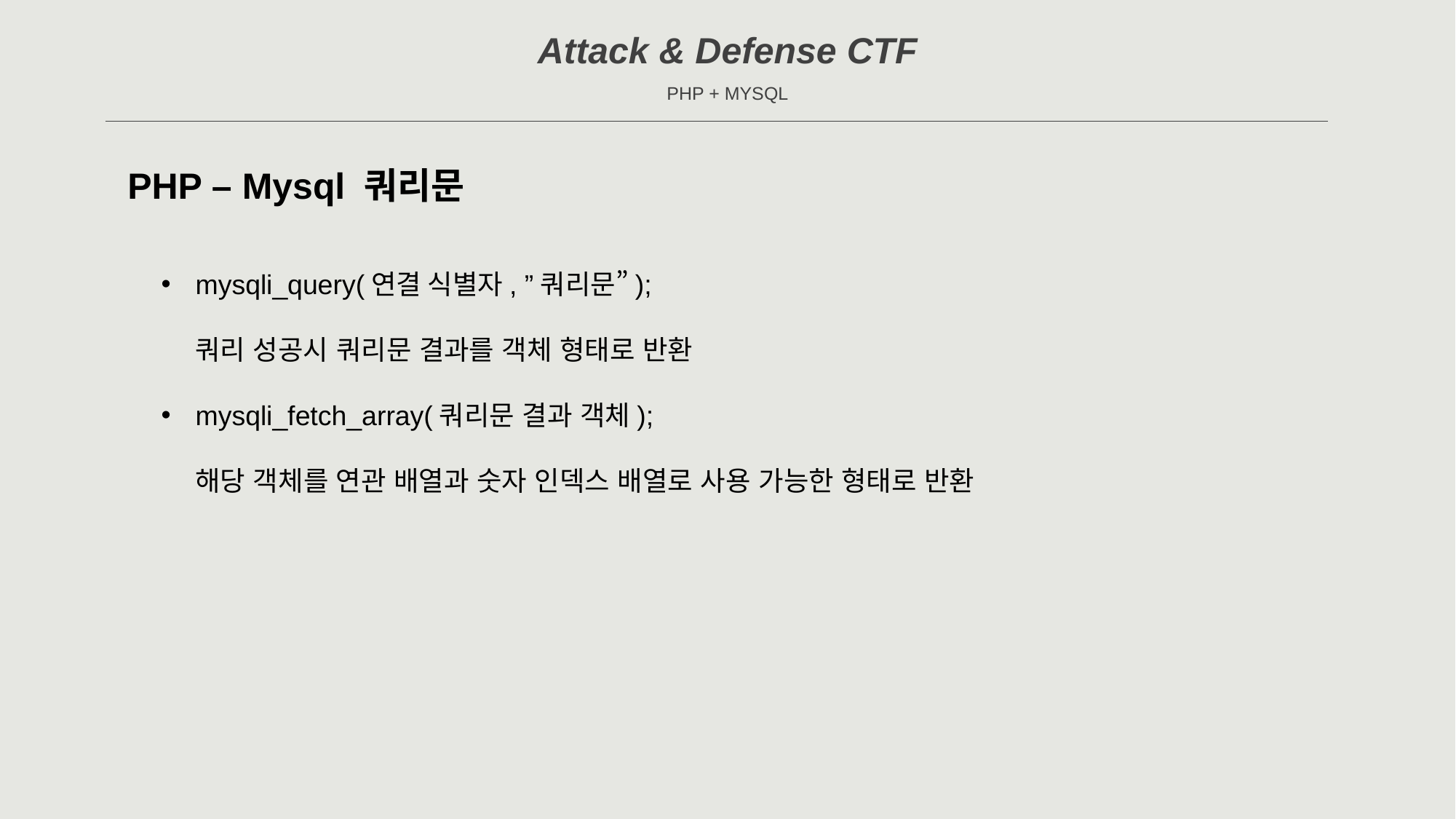

Attack & Defense CTF
PHP + MYSQL
PHP – Mysql 쿼리문
mysqli_query(연결 식별자, ”쿼리문”);
쿼리 성공시 쿼리문 결과를 객체 형태로 반환
mysqli_fetch_array(쿼리문 결과 객체);
해당 객체를 연관 배열과 숫자 인덱스 배열로 사용 가능한 형태로 반환